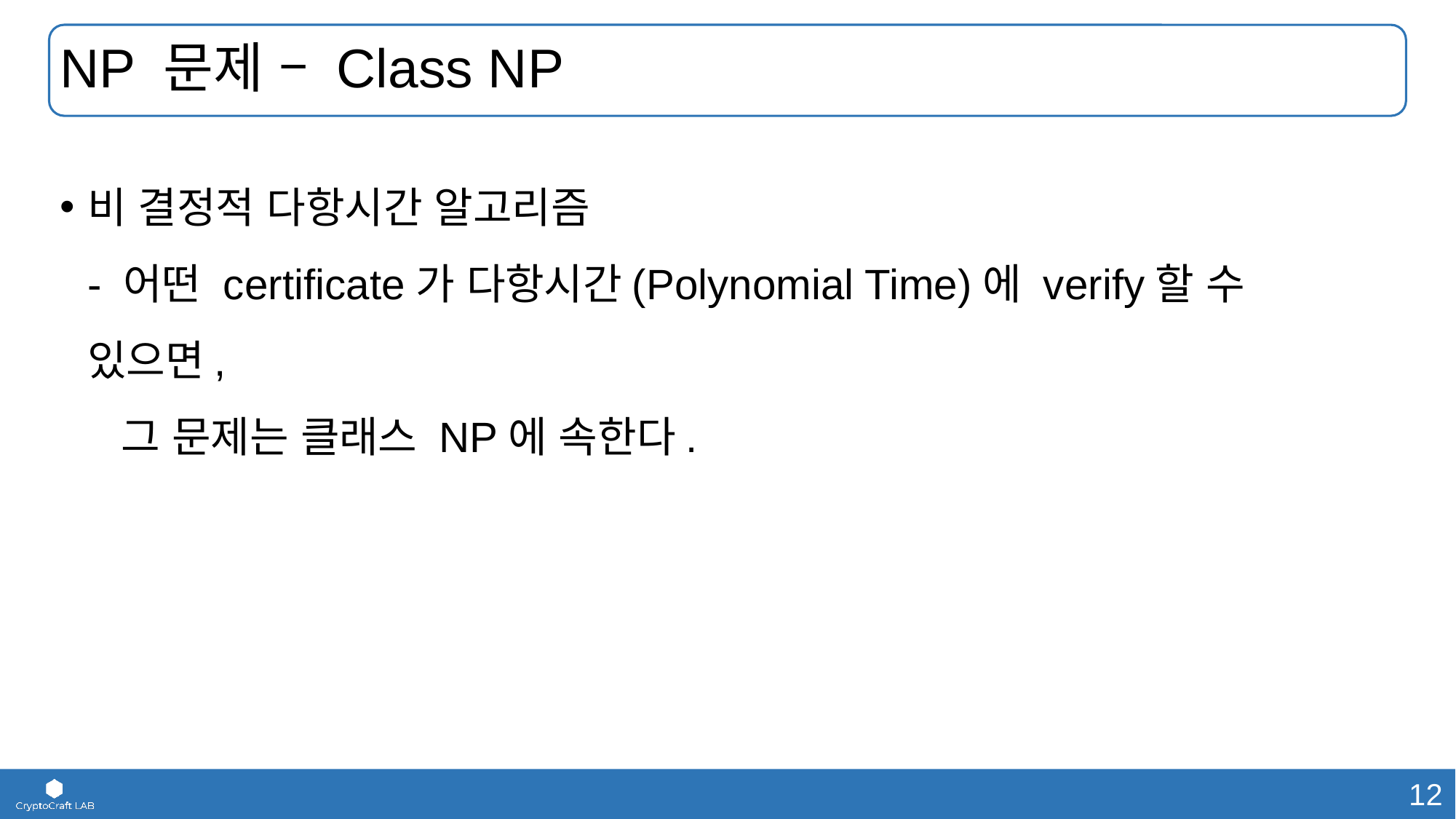

# NP 문제 – Class NP
비 결정적 다항시간 알고리즘
- 어떤 certificate가 다항시간(Polynomial Time)에 verify할 수 있으면,
  그 문제는 클래스 NP에 속한다.